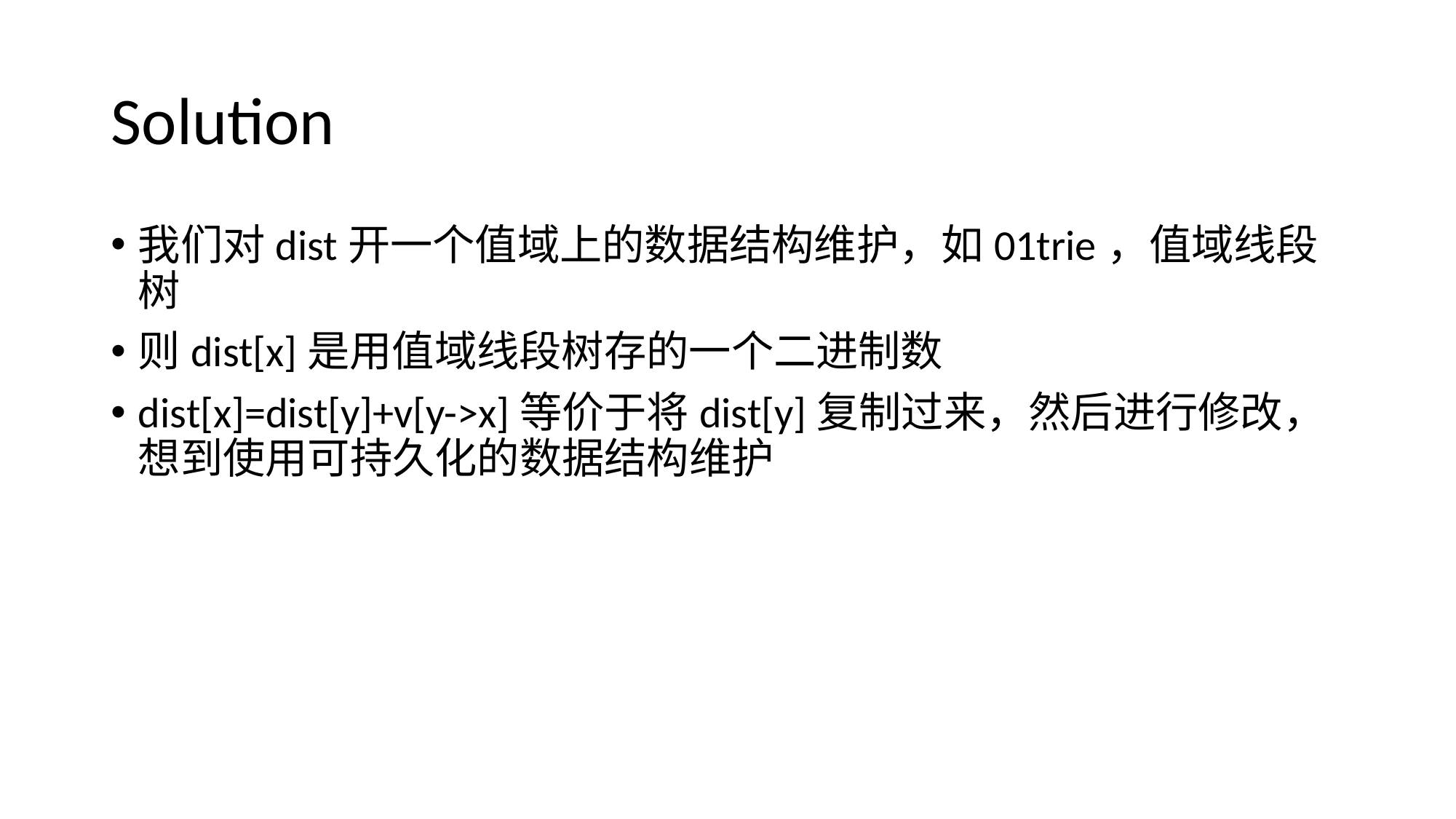

# Solution
我们对dist开一个值域上的数据结构维护，如01trie，值域线段树
则dist[x]是用值域线段树存的一个二进制数
dist[x]=dist[y]+v[y->x]等价于将dist[y]复制过来，然后进行修改，想到使用可持久化的数据结构维护